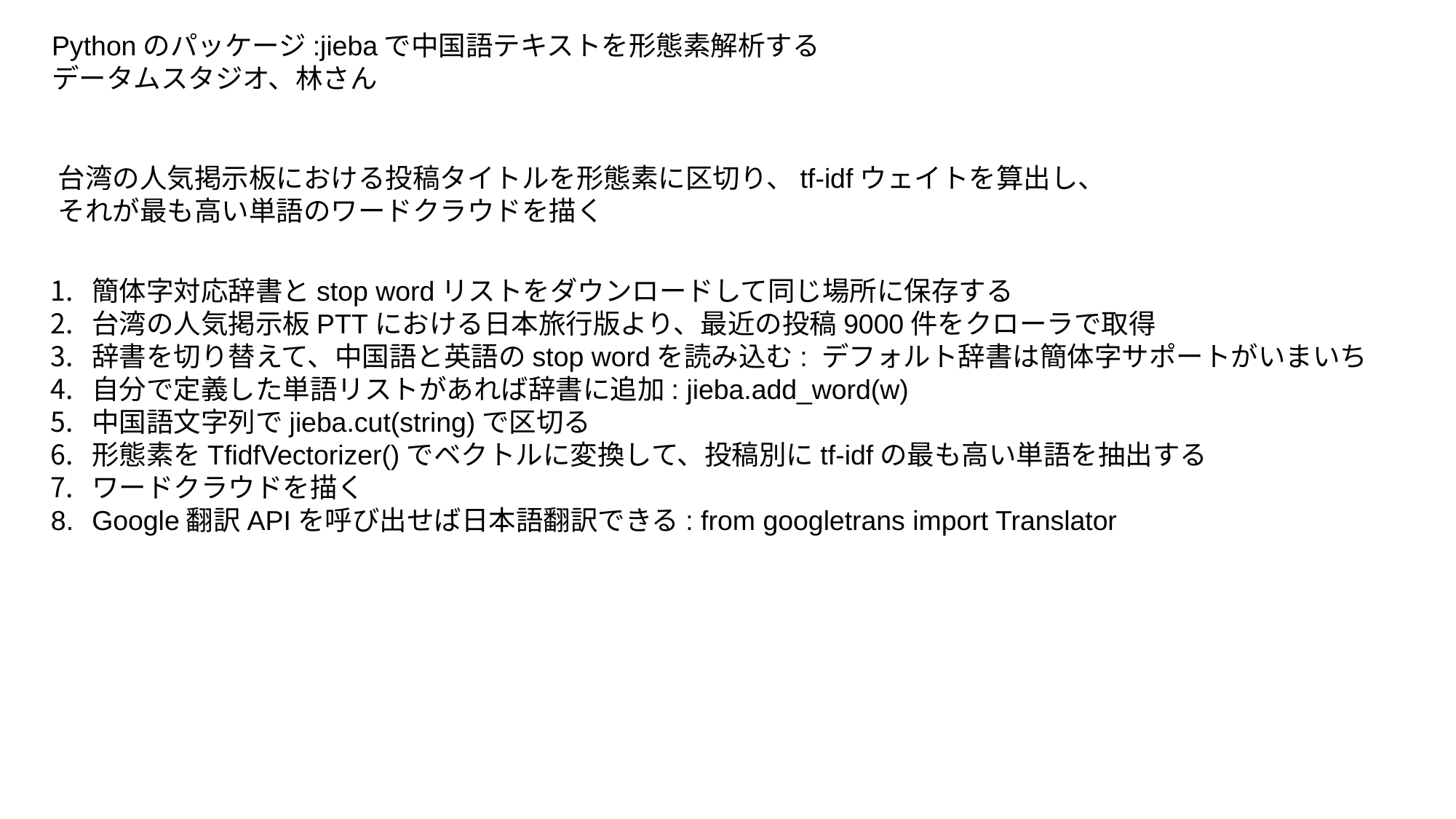

Pythonのパッケージ:jiebaで中国語テキストを形態素解析する
データムスタジオ、林さん
台湾の人気掲示板における投稿タイトルを形態素に区切り、tf-idfウェイトを算出し、
それが最も高い単語のワードクラウドを描く
簡体字対応辞書とstop wordリストをダウンロードして同じ場所に保存する
台湾の人気掲示板PTTにおける日本旅行版より、最近の投稿9000件をクローラで取得
辞書を切り替えて、中国語と英語のstop wordを読み込む: デフォルト辞書は簡体字サポートがいまいち
自分で定義した単語リストがあれば辞書に追加: jieba.add_word(w)
中国語文字列でjieba.cut(string)で区切る
形態素をTfidfVectorizer()でベクトルに変換して、投稿別にtf-idfの最も高い単語を抽出する
ワードクラウドを描く
Google翻訳APIを呼び出せば日本語翻訳できる: from googletrans import Translator